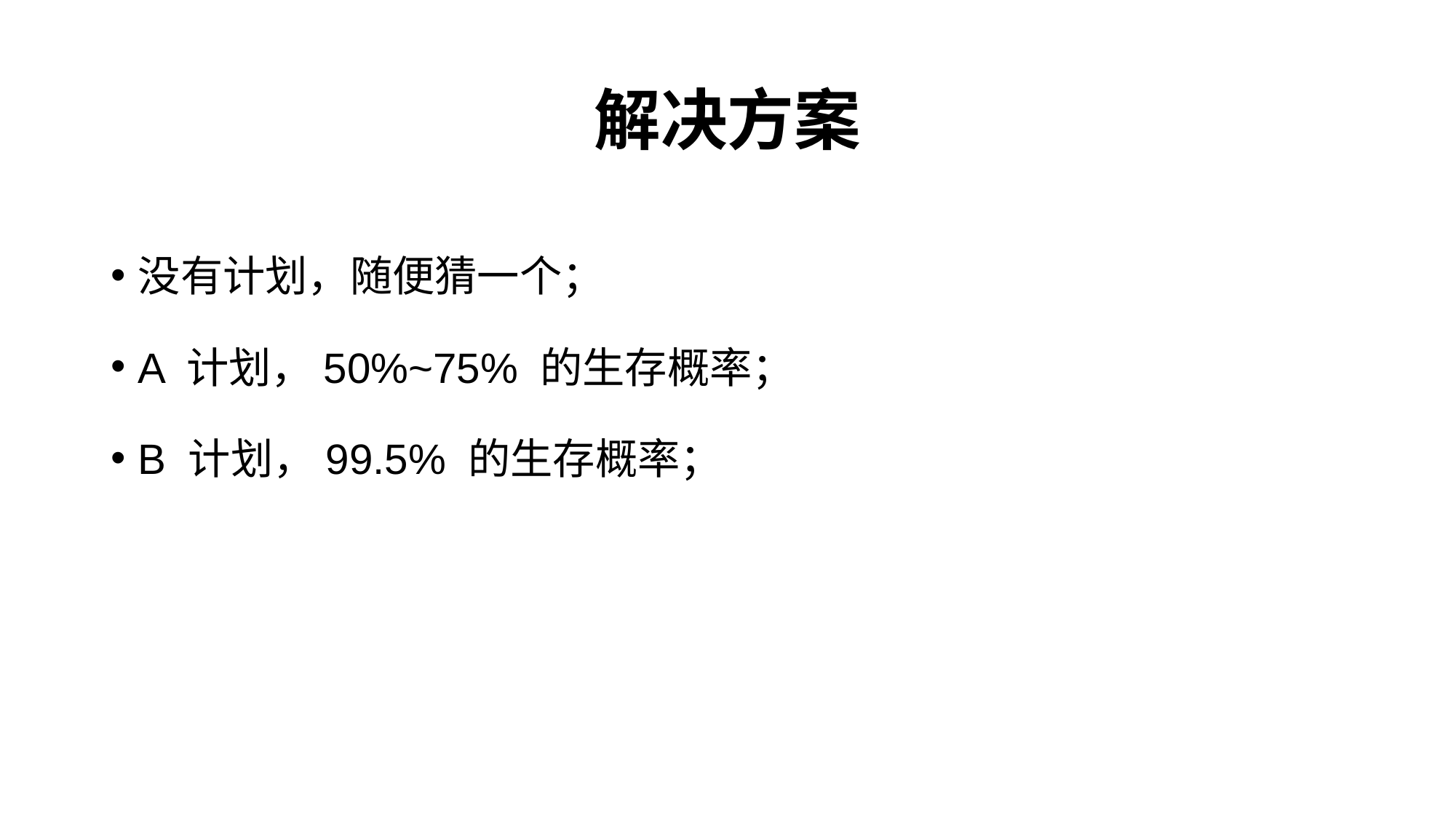

# 解决方案
没有计划，随便猜一个；
A 计划，50%~75% 的生存概率；
B 计划，99.5% 的生存概率；